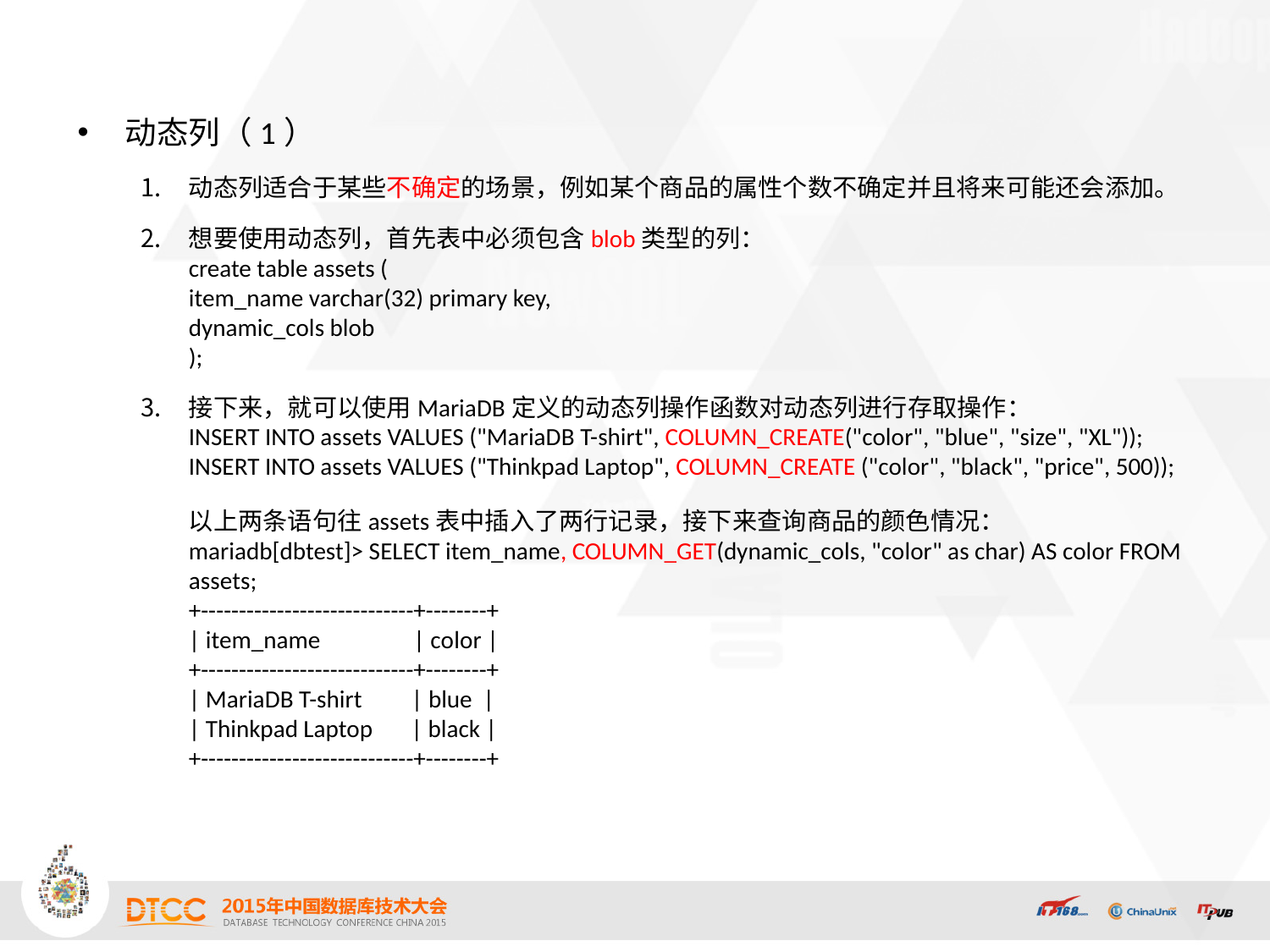

动态列（1）
动态列适合于某些不确定的场景，例如某个商品的属性个数不确定并且将来可能还会添加。
想要使用动态列，首先表中必须包含blob类型的列：
create table assets (
item_name varchar(32) primary key,
dynamic_cols blob
);
接下来，就可以使用MariaDB定义的动态列操作函数对动态列进行存取操作：
INSERT INTO assets VALUES ("MariaDB T-shirt", COLUMN_CREATE("color", "blue", "size", "XL"));
INSERT INTO assets VALUES ("Thinkpad Laptop", COLUMN_CREATE ("color", "black", "price", 500));
以上两条语句往assets表中插入了两行记录，接下来查询商品的颜色情况：
mariadb[dbtest]> SELECT item_name, COLUMN_GET(dynamic_cols, "color" as char) AS color FROM assets;
+----------------------------+--------+
| item_name                 | color |
+----------------------------+--------+
| MariaDB T-shirt         | blue  |
| Thinkpad Laptop       | black |
+----------------------------+--------+